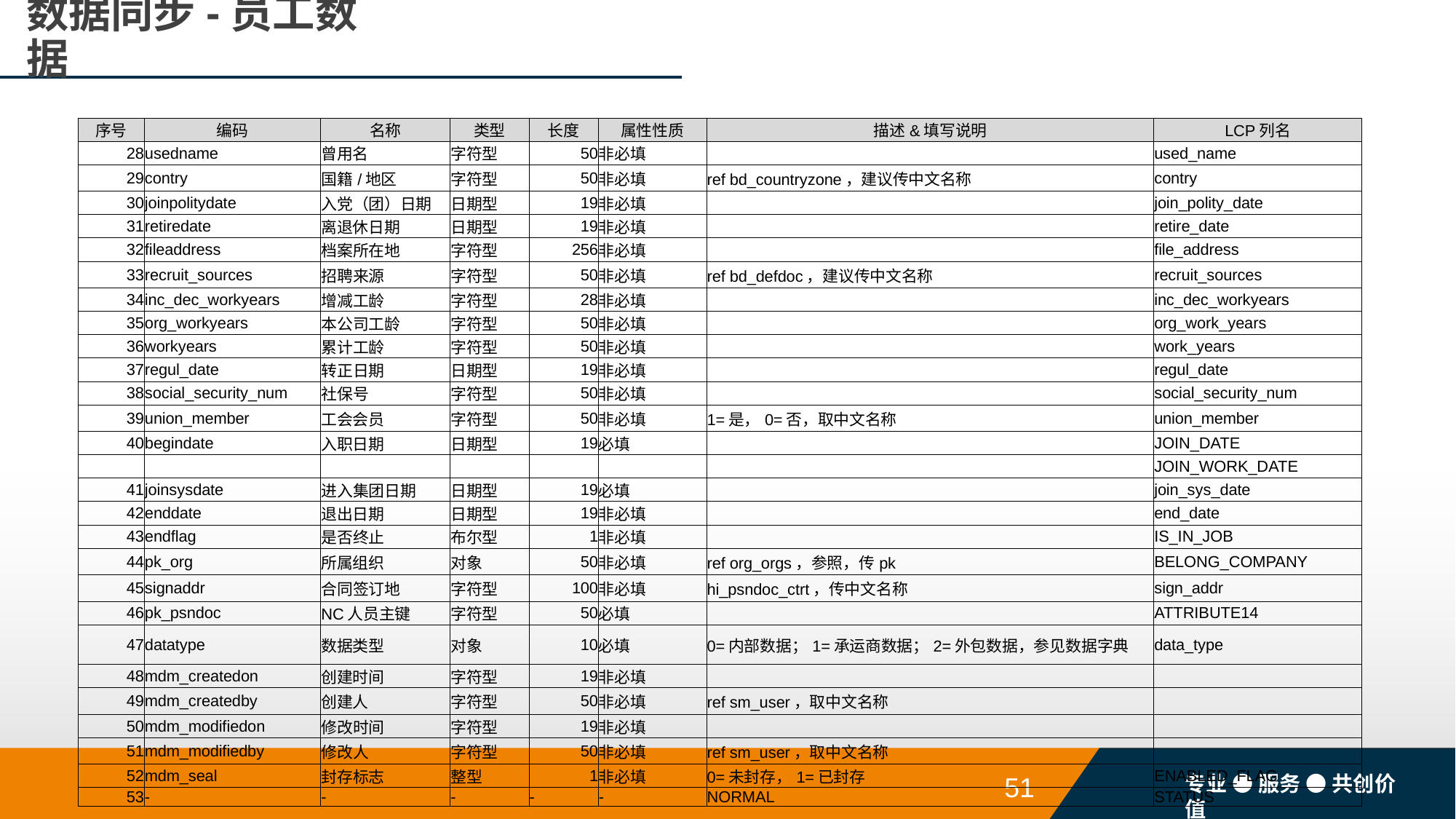

# 数据同步-员工数据
| 序号 | 编码 | 名称 | 类型 | 长度 | 属性性质 | 描述&填写说明 | LCP列名 |
| --- | --- | --- | --- | --- | --- | --- | --- |
| 28 | usedname | 曾用名 | 字符型 | 50 | 非必填 |  | used\_name |
| 29 | contry | 国籍/地区 | 字符型 | 50 | 非必填 | ref bd\_countryzone，建议传中文名称 | contry |
| 30 | joinpolitydate | 入党（团）日期 | 日期型 | 19 | 非必填 |  | join\_polity\_date |
| 31 | retiredate | 离退休日期 | 日期型 | 19 | 非必填 |  | retire\_date |
| 32 | fileaddress | 档案所在地 | 字符型 | 256 | 非必填 |  | file\_address |
| 33 | recruit\_sources | 招聘来源 | 字符型 | 50 | 非必填 | ref bd\_defdoc，建议传中文名称 | recruit\_sources |
| 34 | inc\_dec\_workyears | 增减工龄 | 字符型 | 28 | 非必填 |  | inc\_dec\_workyears |
| 35 | org\_workyears | 本公司工龄 | 字符型 | 50 | 非必填 |  | org\_work\_years |
| 36 | workyears | 累计工龄 | 字符型 | 50 | 非必填 |  | work\_years |
| 37 | regul\_date | 转正日期 | 日期型 | 19 | 非必填 |  | regul\_date |
| 38 | social\_security\_num | 社保号 | 字符型 | 50 | 非必填 |  | social\_security\_num |
| 39 | union\_member | 工会会员 | 字符型 | 50 | 非必填 | 1=是，0=否，取中文名称 | union\_member |
| 40 | begindate | 入职日期 | 日期型 | 19 | 必填 |  | JOIN\_DATE |
|  |  |  |  |  |  |  | JOIN\_WORK\_DATE |
| 41 | joinsysdate | 进入集团日期 | 日期型 | 19 | 必填 |  | join\_sys\_date |
| 42 | enddate | 退出日期 | 日期型 | 19 | 非必填 |  | end\_date |
| 43 | endflag | 是否终止 | 布尔型 | 1 | 非必填 |  | IS\_IN\_JOB |
| 44 | pk\_org | 所属组织 | 对象 | 50 | 非必填 | ref org\_orgs，参照，传pk | BELONG\_COMPANY |
| 45 | signaddr | 合同签订地 | 字符型 | 100 | 非必填 | hi\_psndoc\_ctrt，传中文名称 | sign\_addr |
| 46 | pk\_psndoc | NC人员主键 | 字符型 | 50 | 必填 |  | ATTRIBUTE14 |
| 47 | datatype | 数据类型 | 对象 | 10 | 必填 | 0=内部数据；1=承运商数据；2=外包数据，参见数据字典 | data\_type |
| 48 | mdm\_createdon | 创建时间 | 字符型 | 19 | 非必填 |  |  |
| 49 | mdm\_createdby | 创建人 | 字符型 | 50 | 非必填 | ref sm\_user，取中文名称 |  |
| 50 | mdm\_modifiedon | 修改时间 | 字符型 | 19 | 非必填 |  |  |
| 51 | mdm\_modifiedby | 修改人 | 字符型 | 50 | 非必填 | ref sm\_user，取中文名称 |  |
| 52 | mdm\_seal | 封存标志 | 整型 | 1 | 非必填 | 0=未封存，1=已封存 | ENABLED\_FLAG |
| 53 | - | - | - | - | - | NORMAL | STATUS |